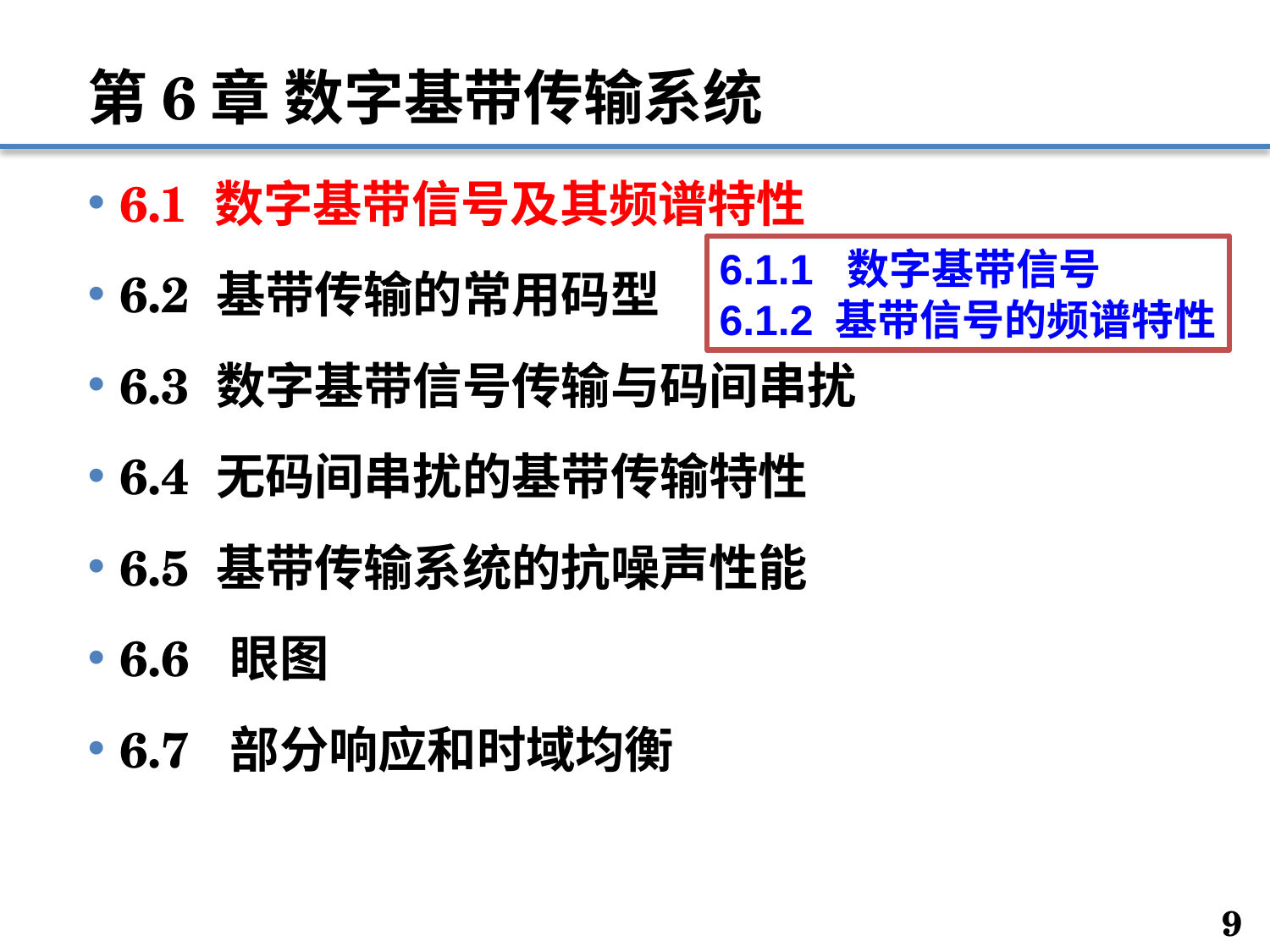

# 第6章 数字基带传输系统
6.1 数字基带信号及其频谱特性
6.2 基带传输的常用码型
6.3 数字基带信号传输与码间串扰
6.4 无码间串扰的基带传输特性
6.5 基带传输系统的抗噪声性能
6.6  眼图
6.7  部分响应和时域均衡
6.1.1  数字基带信号
6.1.2 基带信号的频谱特性
9